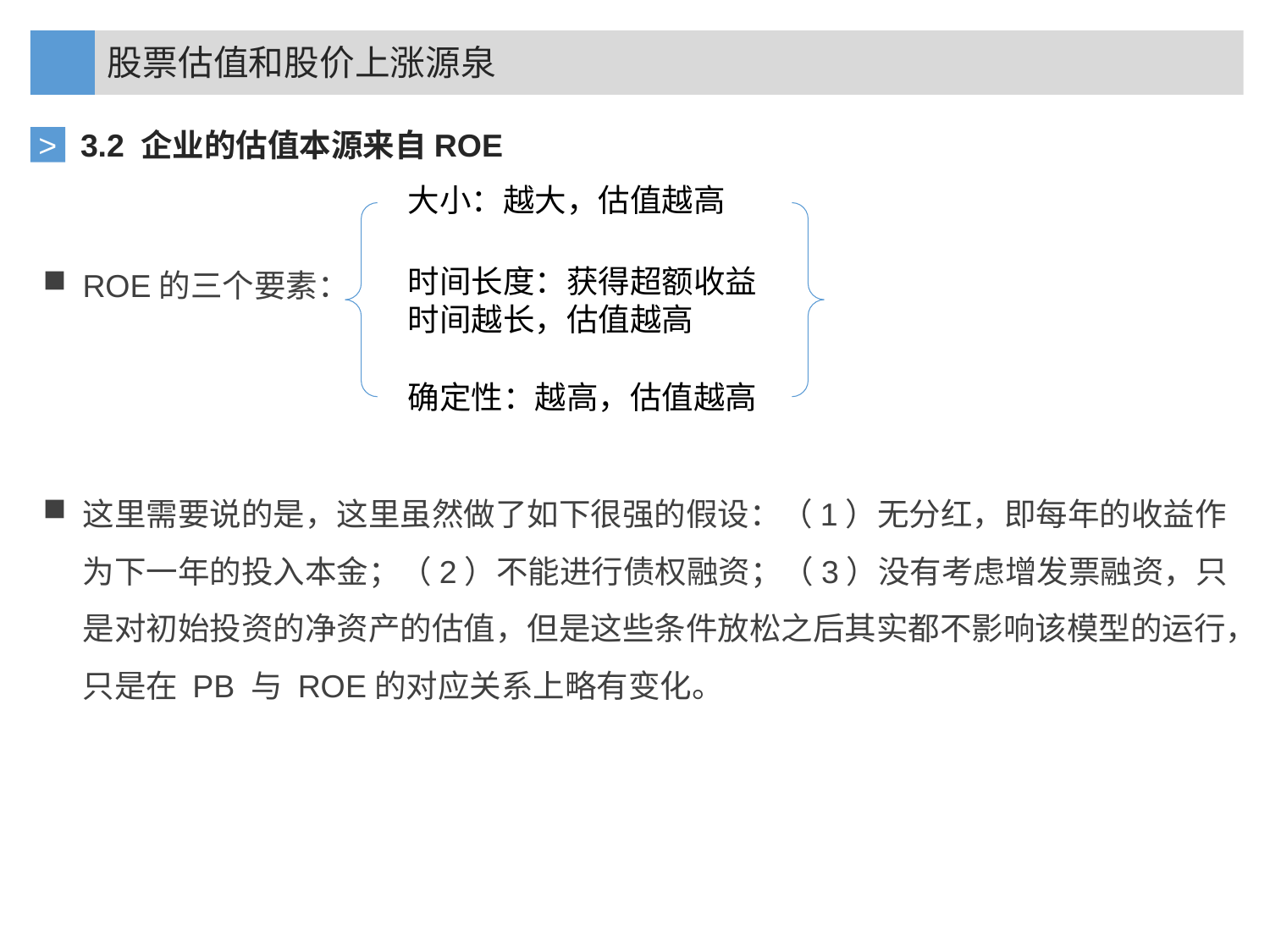

股票估值和股价上涨源泉
3.2 企业的估值本源来自ROE
>
大小：越大，估值越高

ROE的三个要素：

这里需要说的是，这里虽然做了如下很强的假设：（1）无分红，即每年的收益作为下一年的投入本金；（2）不能进行债权融资；（3）没有考虑增发票融资，只是对初始投资的净资产的估值，但是这些条件放松之后其实都不影响该模型的运行，只是在 PB 与 ROE的对应关系上略有变化。

时间长度：获得超额收益时间越长，估值越高
确定性：越高，估值越高